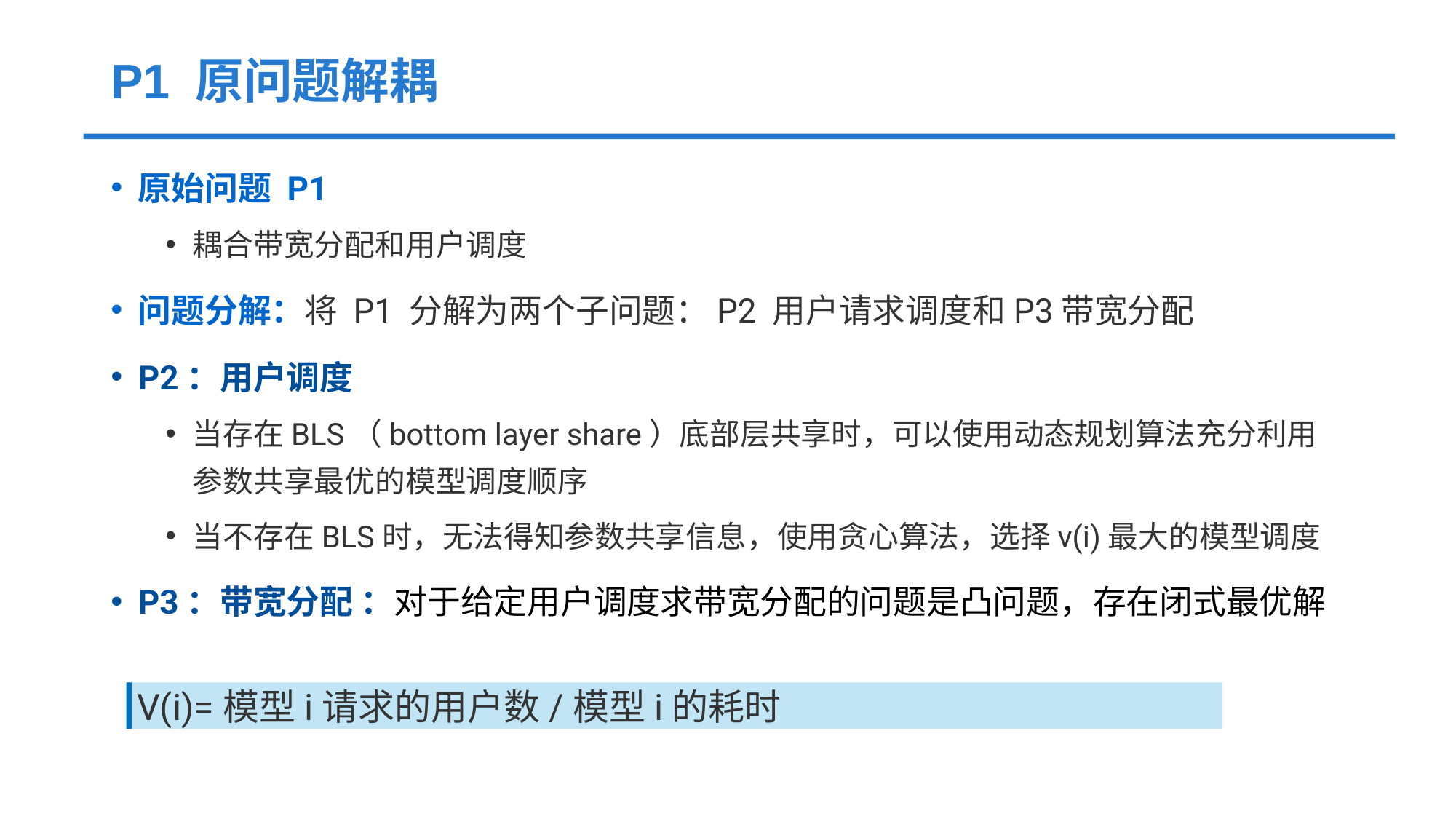

# P1 原问题解耦
原始问题 P1
耦合带宽分配和用户调度
问题分解：将 P1 分解为两个子问题：P2 用户请求调度和P3带宽分配
P2：用户调度
当存在BLS（bottom layer share）底部层共享时，可以使用动态规划算法充分利用参数共享最优的模型调度顺序
当不存在BLS时，无法得知参数共享信息，使用贪心算法，选择v(i)最大的模型调度
P3：带宽分配 ：对于给定用户调度求带宽分配的问题是凸问题，存在闭式最优解
V(i)=模型i请求的用户数/模型i的耗时